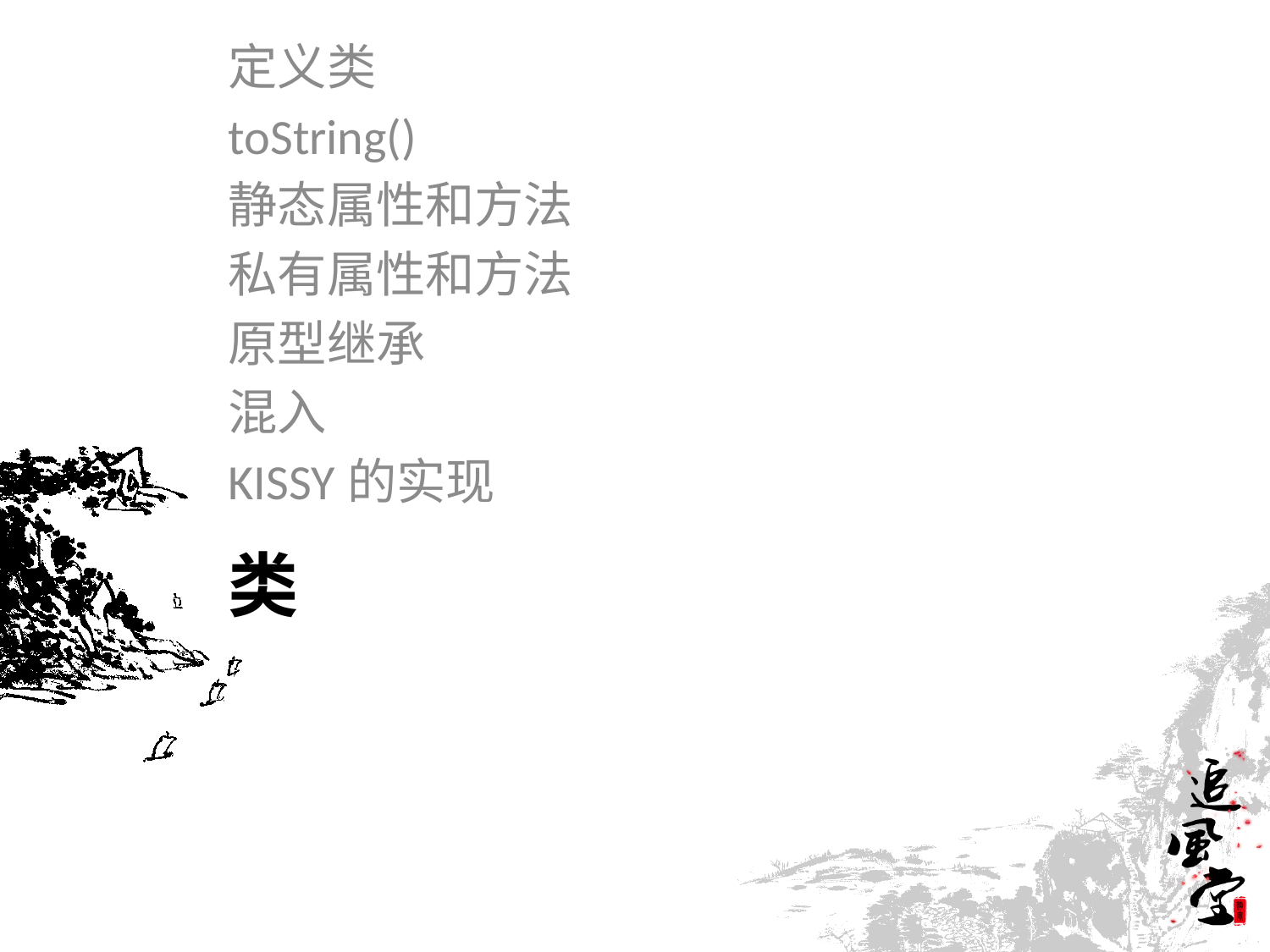

定义类
toString()
静态属性和方法
私有属性和方法
原型继承
混入
KISSY的实现
# 类